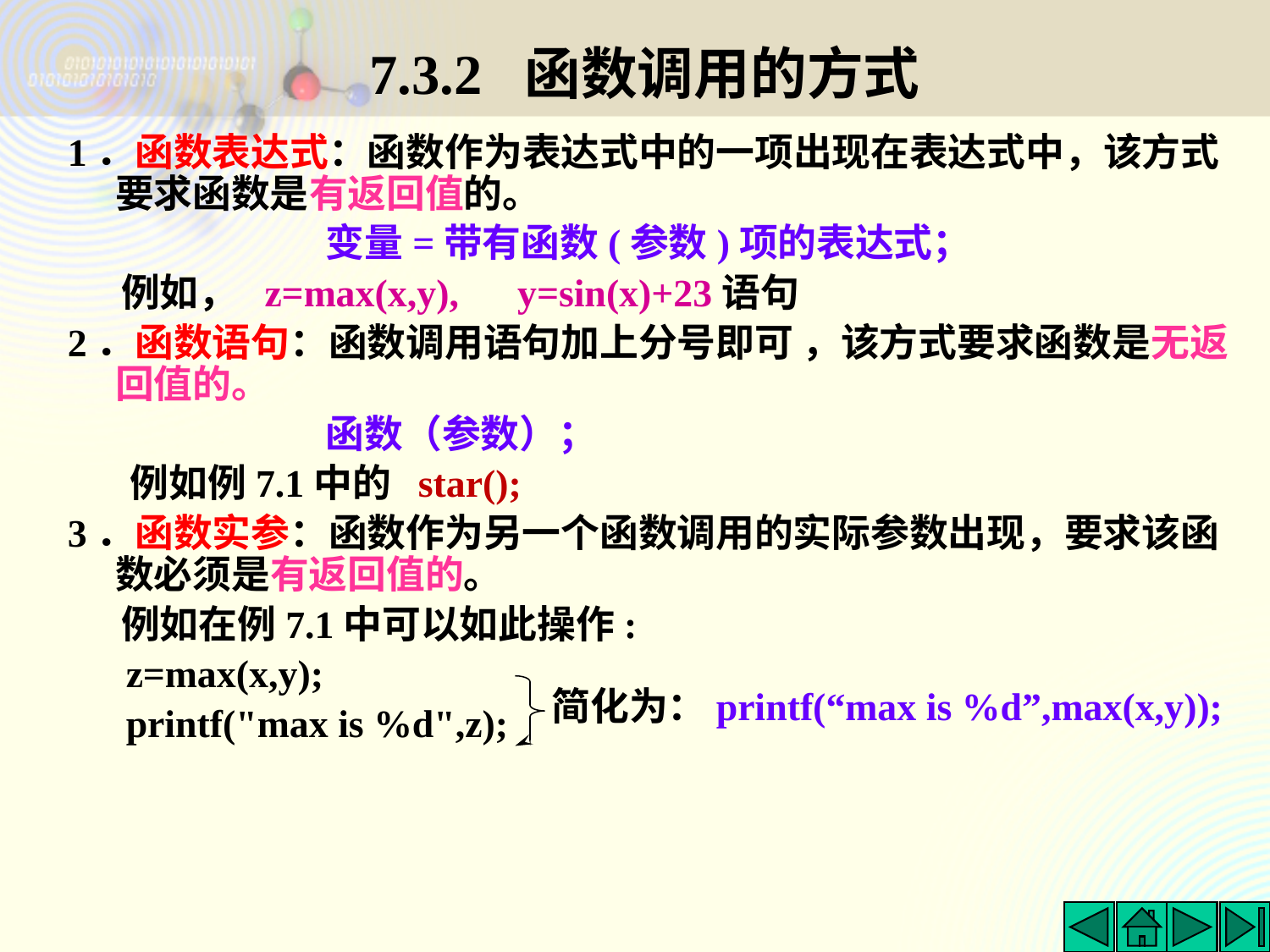

# 7.3.2  函数调用的方式
1．函数表达式：函数作为表达式中的一项出现在表达式中，该方式要求函数是有返回值的。
                            变量=带有函数(参数)项的表达式；
     例如，  z=max(x,y),      y=sin(x)+23语句
2．函数语句：函数调用语句加上分号即可 ，该方式要求函数是无返回值的。
                            函数（参数）；
      例如例7.1中的  star();
3．函数实参：函数作为另一个函数调用的实际参数出现，要求该函数必须是有返回值的。
     例如在例7.1中可以如此操作:
      z=max(x,y);
      printf("max is %d",z);

简化为：printf(“max is %d”,max(x,y));